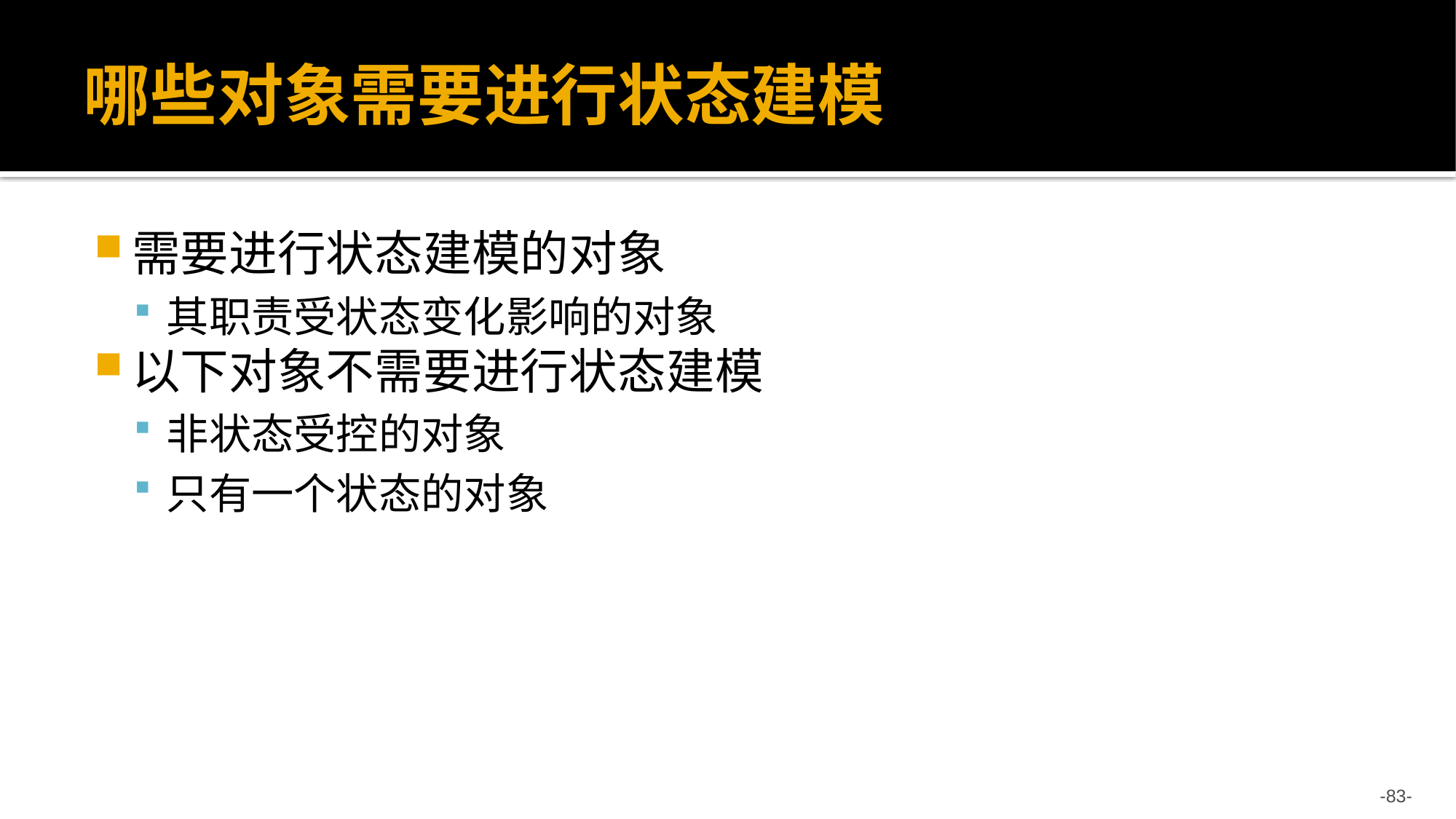

# 哪些对象需要进行状态建模
需要进行状态建模的对象
其职责受状态变化影响的对象
以下对象不需要进行状态建模
非状态受控的对象
只有一个状态的对象
-83-